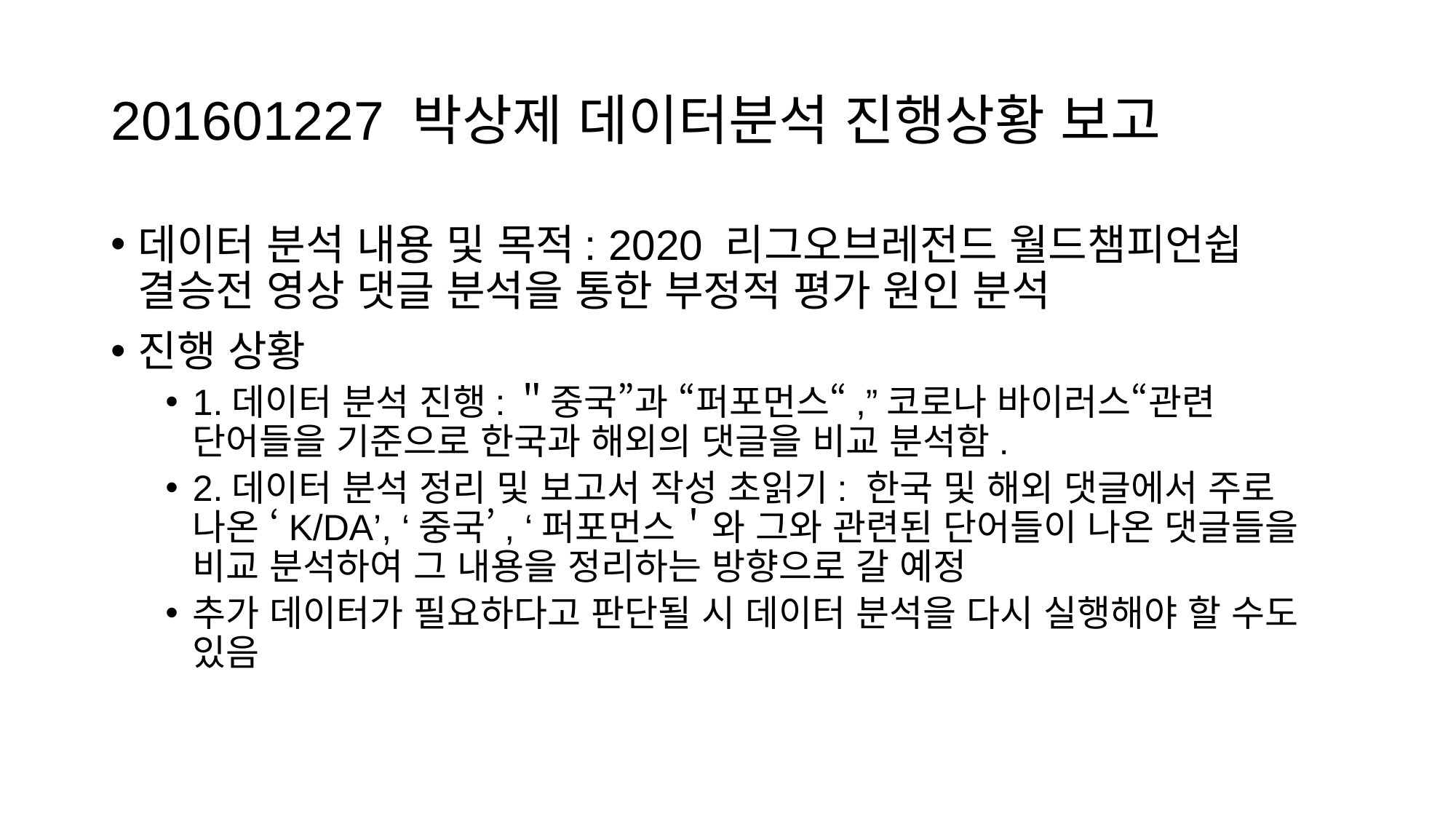

# 201601227 박상제 데이터분석 진행상황 보고
데이터 분석 내용 및 목적: 2020 리그오브레전드 월드챔피언쉽 결승전 영상 댓글 분석을 통한 부정적 평가 원인 분석
진행 상황
1.데이터 분석 진행:＂중국”과 “퍼포먼스“,”코로나 바이러스“관련 단어들을 기준으로 한국과 해외의 댓글을 비교 분석함.
2.데이터 분석 정리 및 보고서 작성 초읽기: 한국 및 해외 댓글에서 주로 나온 ‘K/DA’, ‘중국’, ‘퍼포먼스＇와 그와 관련된 단어들이 나온 댓글들을 비교 분석하여 그 내용을 정리하는 방향으로 갈 예정
추가 데이터가 필요하다고 판단될 시 데이터 분석을 다시 실행해야 할 수도 있음